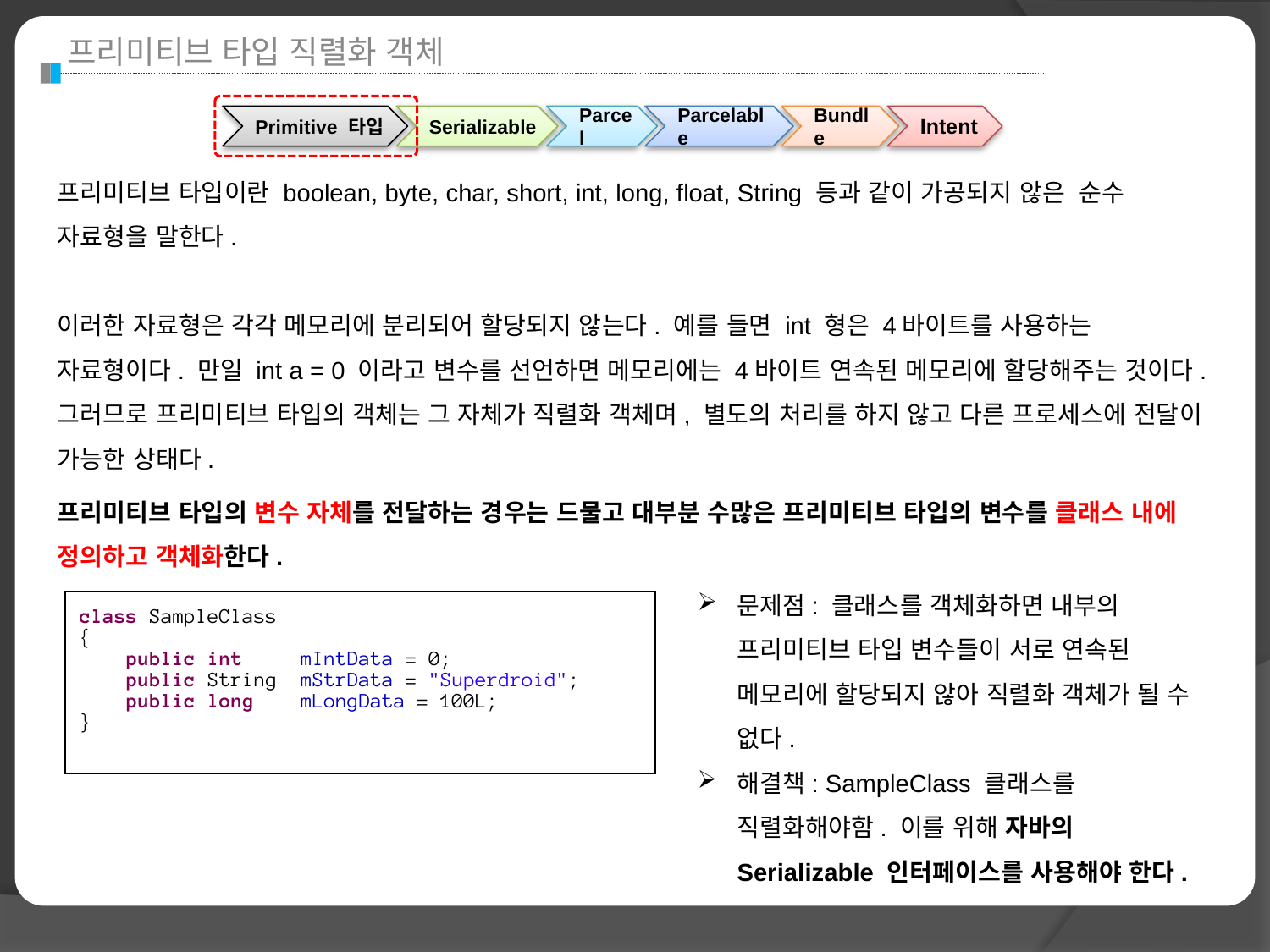

프리미티브 타입 직렬화 객체

Primitive 타입
Serializable
Parcel
Parcelable
Bundle
Intent
프리미티브 타입이란 boolean, byte, char, short, int, long, float, String 등과 같이 가공되지 않은  순수 자료형을 말한다.

이러한 자료형은 각각 메모리에 분리되어 할당되지 않는다. 예를 들면 int 형은 4바이트를 사용하는 자료형이다. 만일 int a = 0 이라고 변수를 선언하면 메모리에는 4바이트 연속된 메모리에 할당해주는 것이다.
그러므로 프리미티브 타입의 객체는 그 자체가 직렬화 객체며, 별도의 처리를 하지 않고 다른 프로세스에 전달이 가능한 상태다.
프리미티브 타입의 변수 자체를 전달하는 경우는 드물고 대부분 수많은 프리미티브 타입의 변수를 클래스 내에 정의하고 객체화한다.
문제점: 클래스를 객체화하면 내부의 프리미티브 타입 변수들이 서로 연속된 메모리에 할당되지 않아 직렬화 객체가 될 수 없다.
해결책: SampleClass 클래스를 직렬화해야함. 이를 위해 자바의 Serializable 인터페이스를 사용해야 한다.
| class SampleClass { public int mIntData = 0; public String mStrData = "Superdroid"; public long mLongData = 100L; } |
| --- |